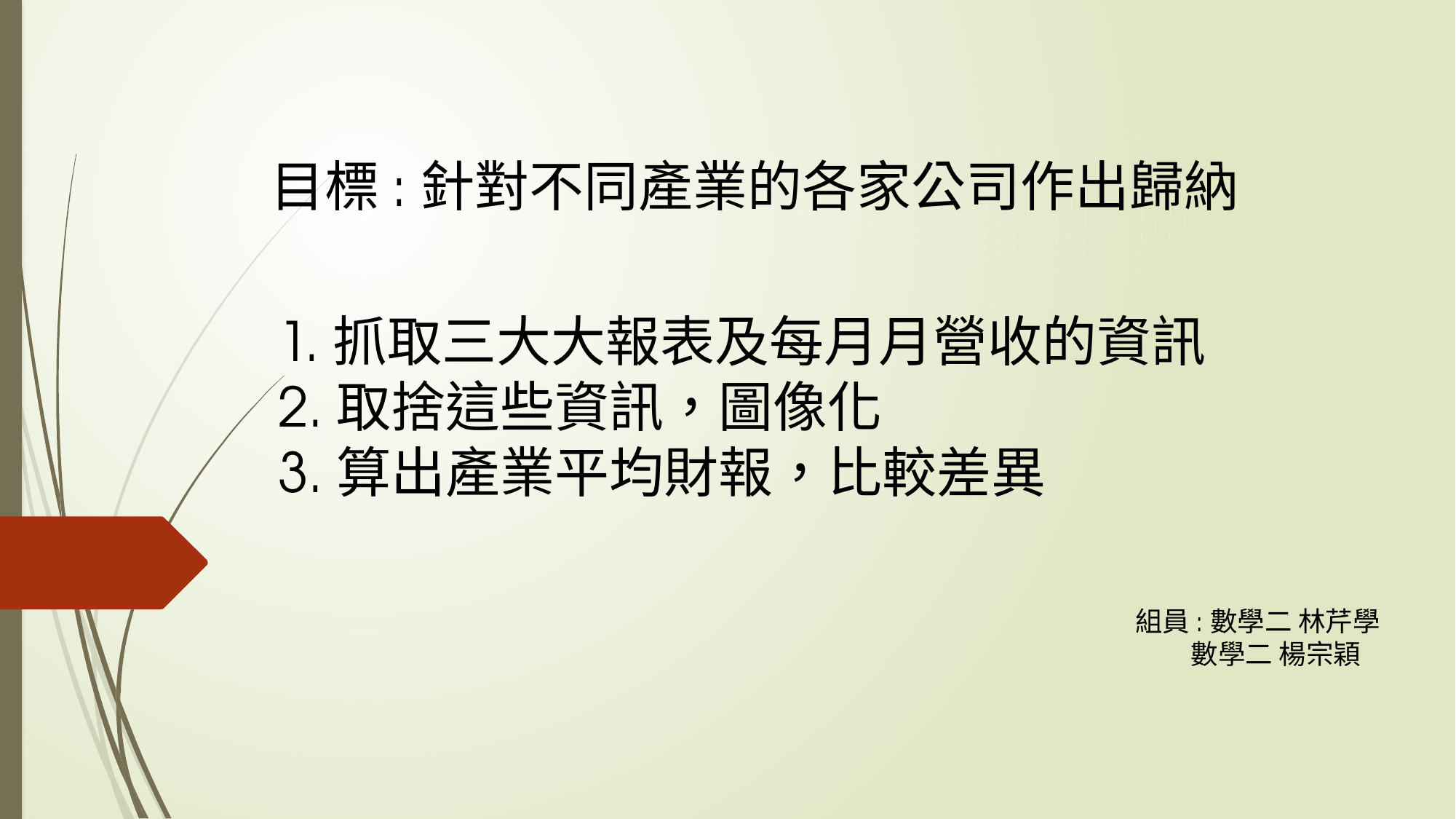

目標:針對不同產業的各家公司作出歸納
1.抓取三⼤大報表及每⽉月營收的資訊
2.取捨這些資訊，圖像化
3.算出產業平均財報，比較差異
組員:數學二 林芹學
        數學二 楊宗穎